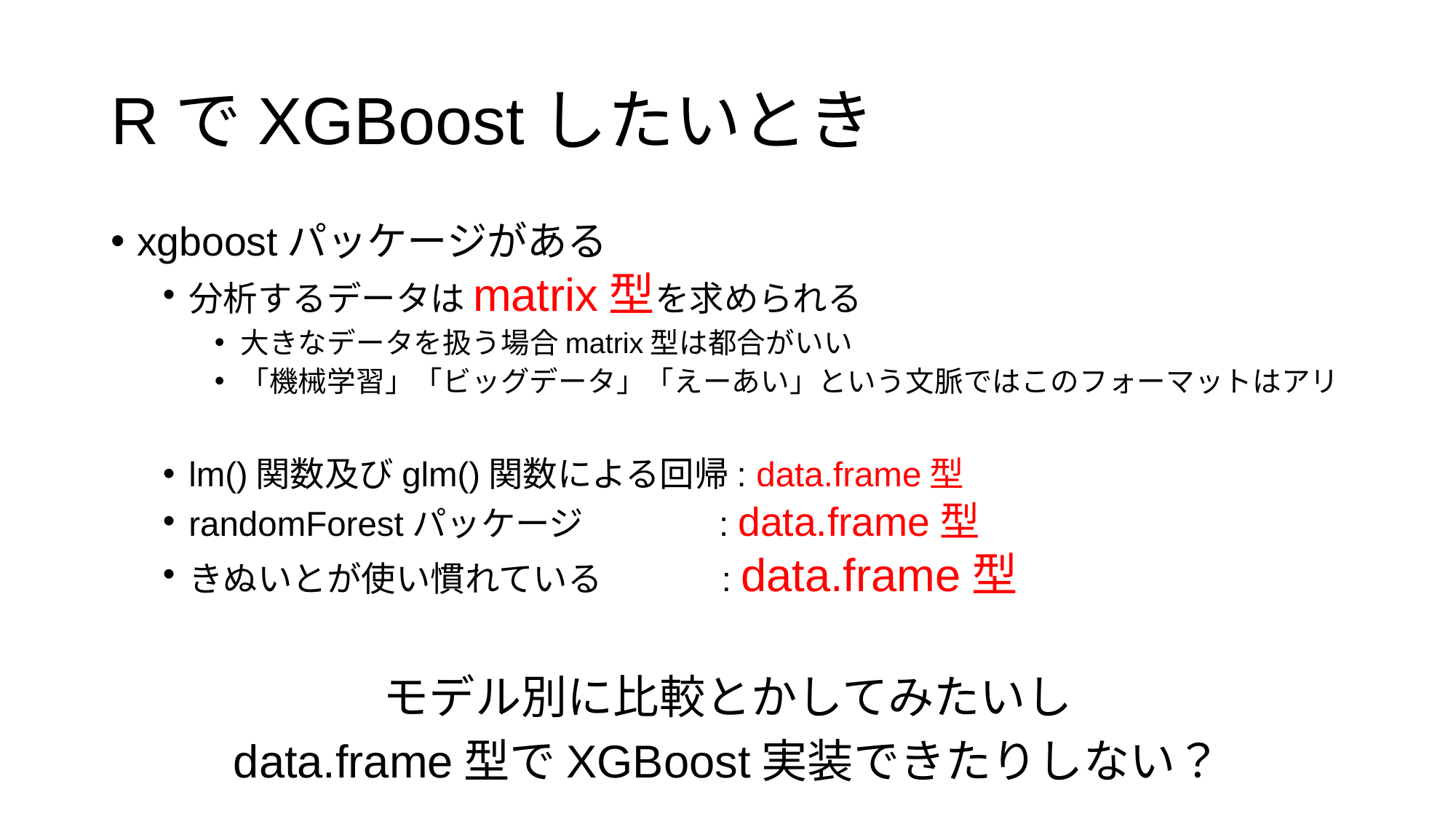

# RでXGBoostしたいとき
xgboostパッケージがある
分析するデータはmatrix型を求められる
大きなデータを扱う場合matrix型は都合がいい
「機械学習」「ビッグデータ」「えーあい」という文脈ではこのフォーマットはアリ

lm()関数及びglm()関数による回帰: data.frame型
randomForestパッケージ　　　   : data.frame型
きぬいとが使い慣れている　　　 : data.frame型

モデル別に比較とかしてみたいし
data.frame型でXGBoost実装できたりしない？